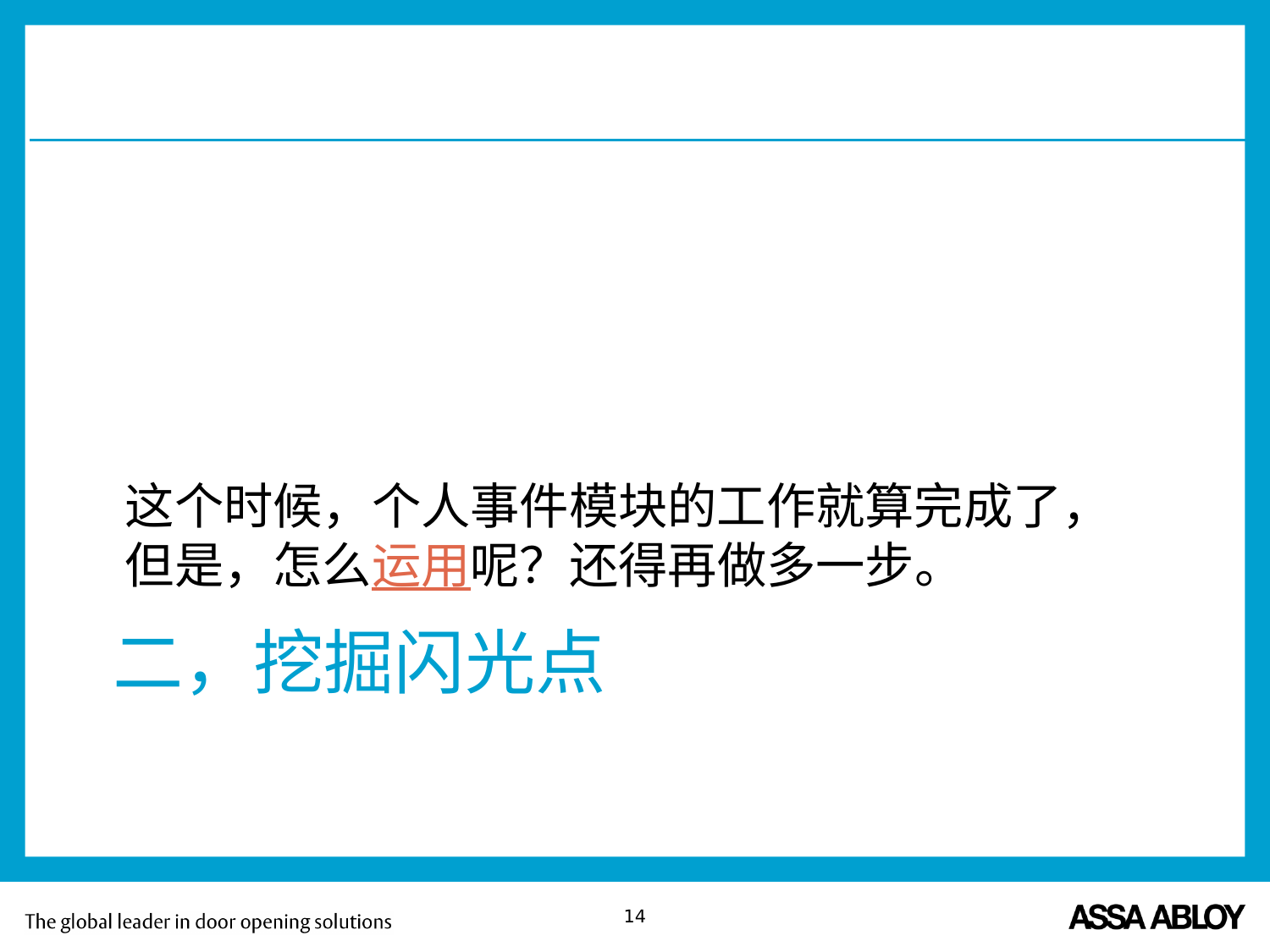

这个时候，个人事件模块的工作就算完成了，但是，怎么运用呢？还得再做多一步。
# 二，挖掘闪光点
14